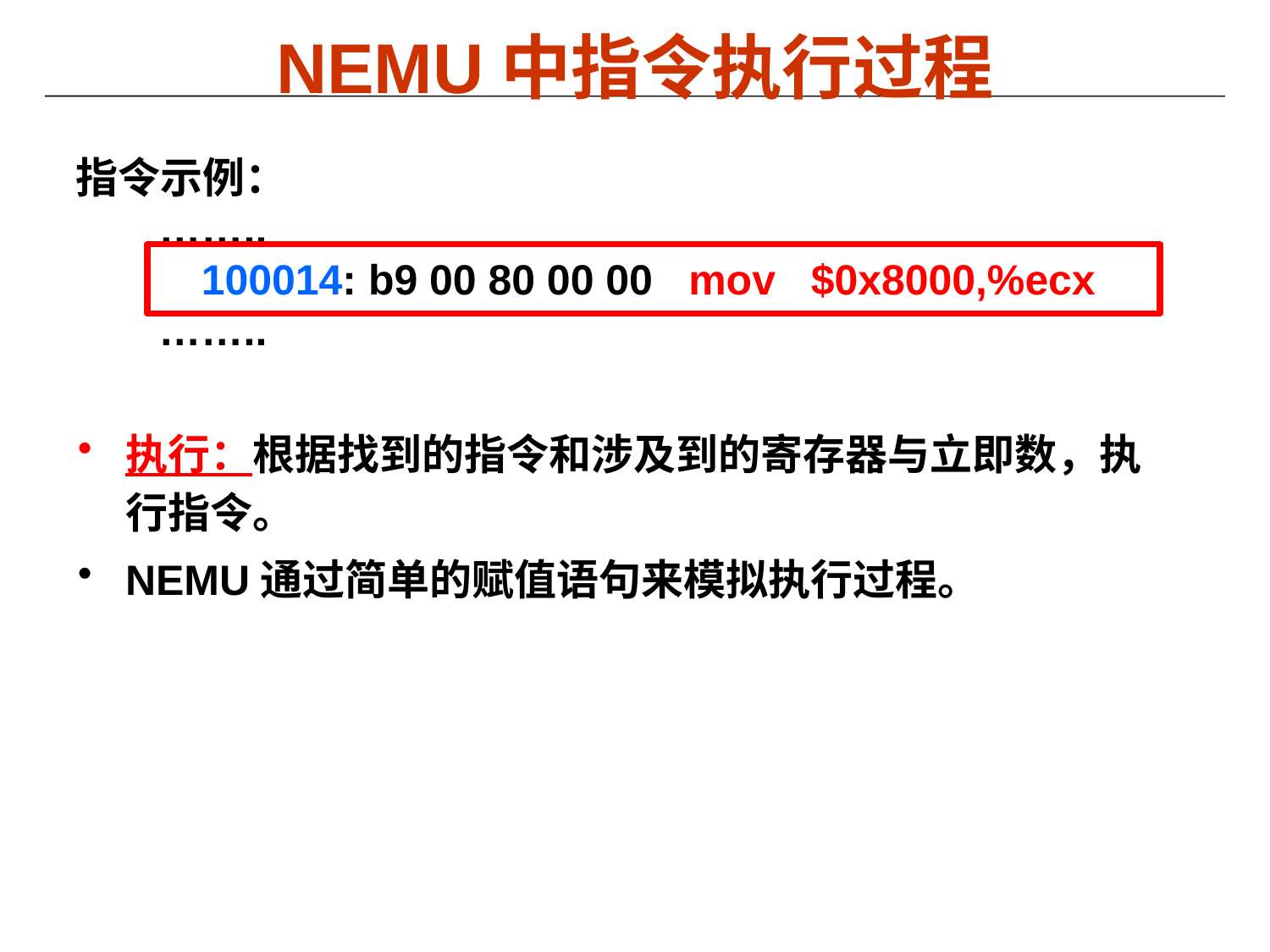

# NEMU中指令执行过程
指令示例：
       ……..
100014: b9 00 80 00 00   mov   $0x8000,%ecx
       ……..

执行：根据找到的指令和涉及到的寄存器与立即数，执行指令。
NEMU通过简单的赋值语句来模拟执行过程。